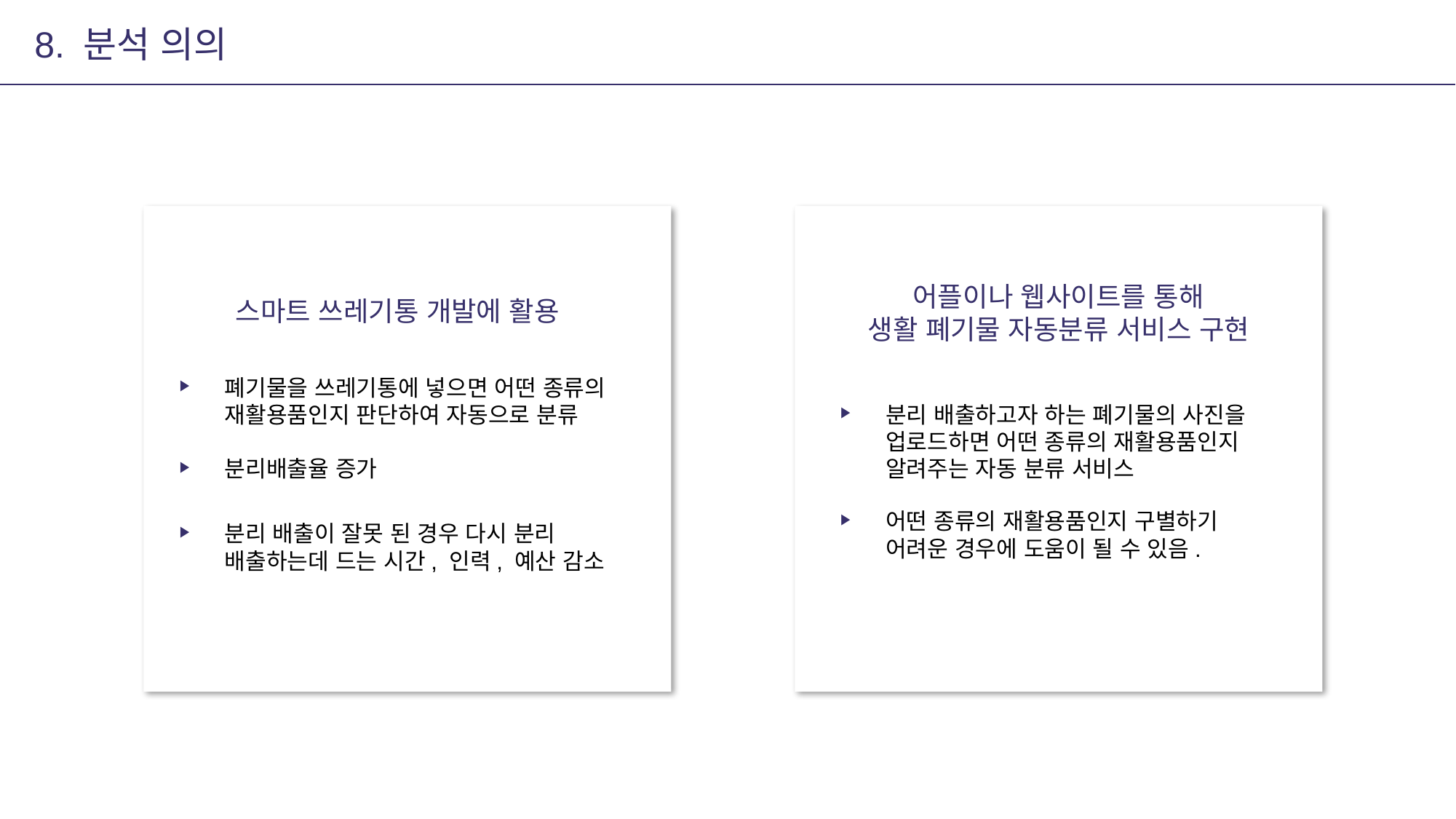

8. 분석 의의

스마트 쓰레기통 개발에 활용
폐기물을 쓰레기통에 넣으면 어떤 종류의
재활용품인지 판단하여 자동으로 분류
▶
분리배출율 증가
▶
분리 배출이 잘못 된 경우 다시 분리
배출하는데 드는 시간, 인력, 예산 감소
▶

어플이나 웹사이트를 통해
생활 폐기물 자동분류 서비스 구현
분리 배출하고자 하는 폐기물의 사진을
업로드하면 어떤 종류의 재활용품인지
알려주는 자동 분류 서비스
▶
어떤 종류의 재활용품인지 구별하기
어려운 경우에 도움이 될 수 있음.
▶